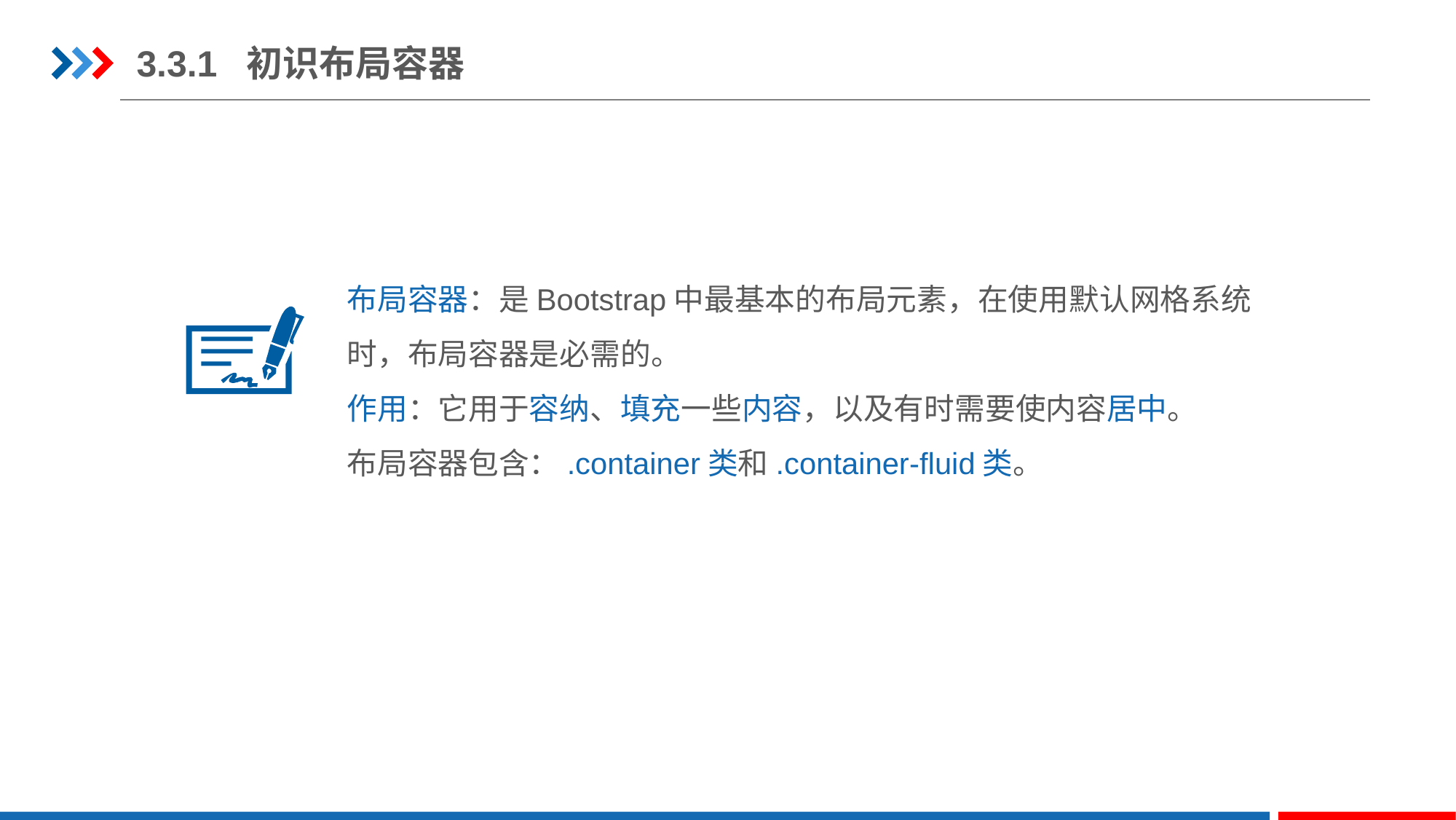

3.3.1  初识布局容器
布局容器：是Bootstrap中最基本的布局元素，在使用默认网格系统时，布局容器是必需的。
作用：它用于容纳、填充一些内容，以及有时需要使内容居中。
布局容器包含：.container类和.container-ﬂuid类。